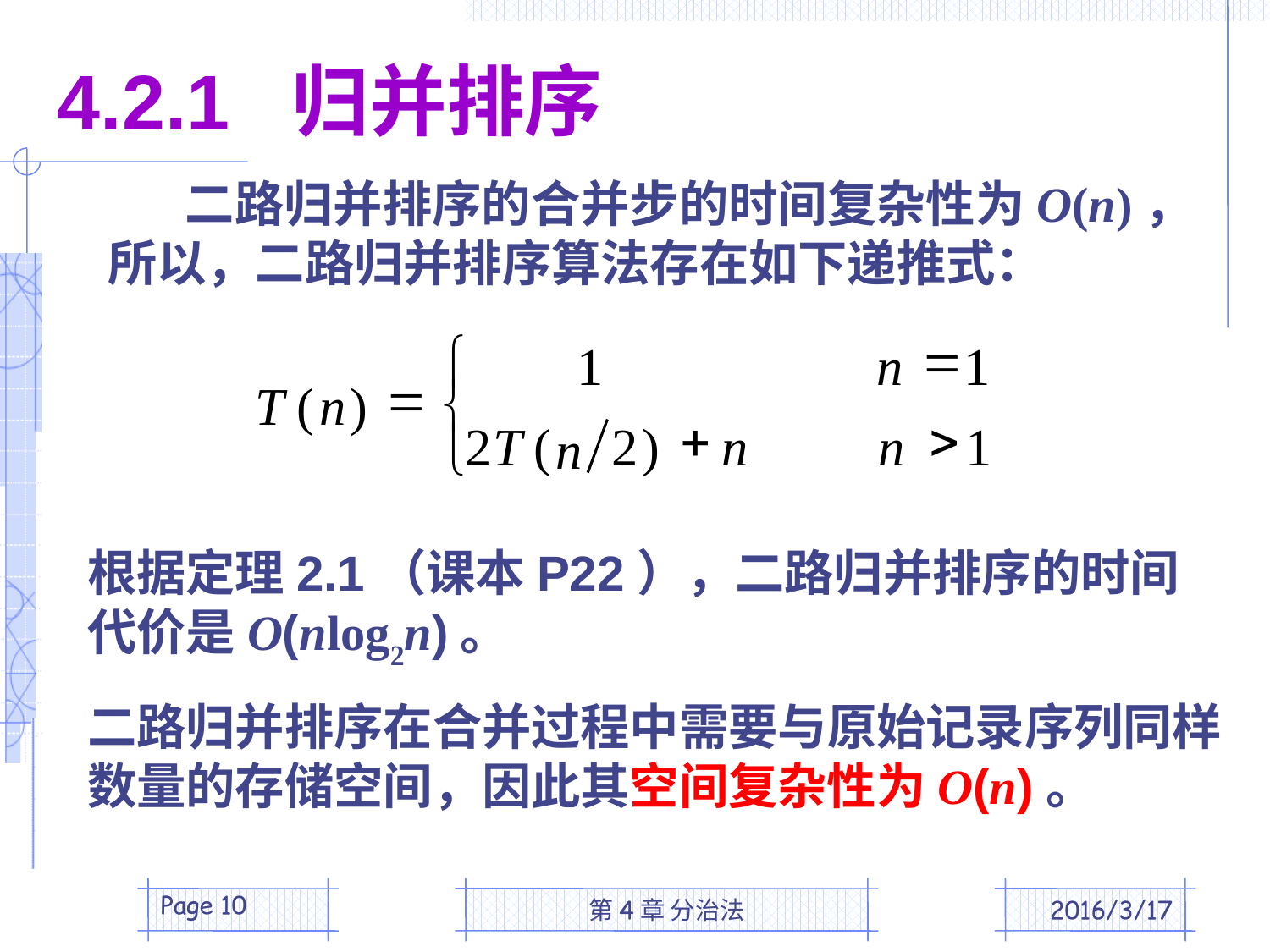

4.2.1  归并排序
       二路归并排序的合并步的时间复杂性为O(n)，所以，二路归并排序算法存在如下递推式：

=

1
n
1
=
T
(
n
)

+
>
2
T
(
2
)
n
n
1
n

根据定理2.1（课本P22），二路归并排序的时间代价是O(nlog2n)。
二路归并排序在合并过程中需要与原始记录序列同样数量的存储空间，因此其空间复杂性为O(n)。
Page 10
第4章 分治法
2016/3/17